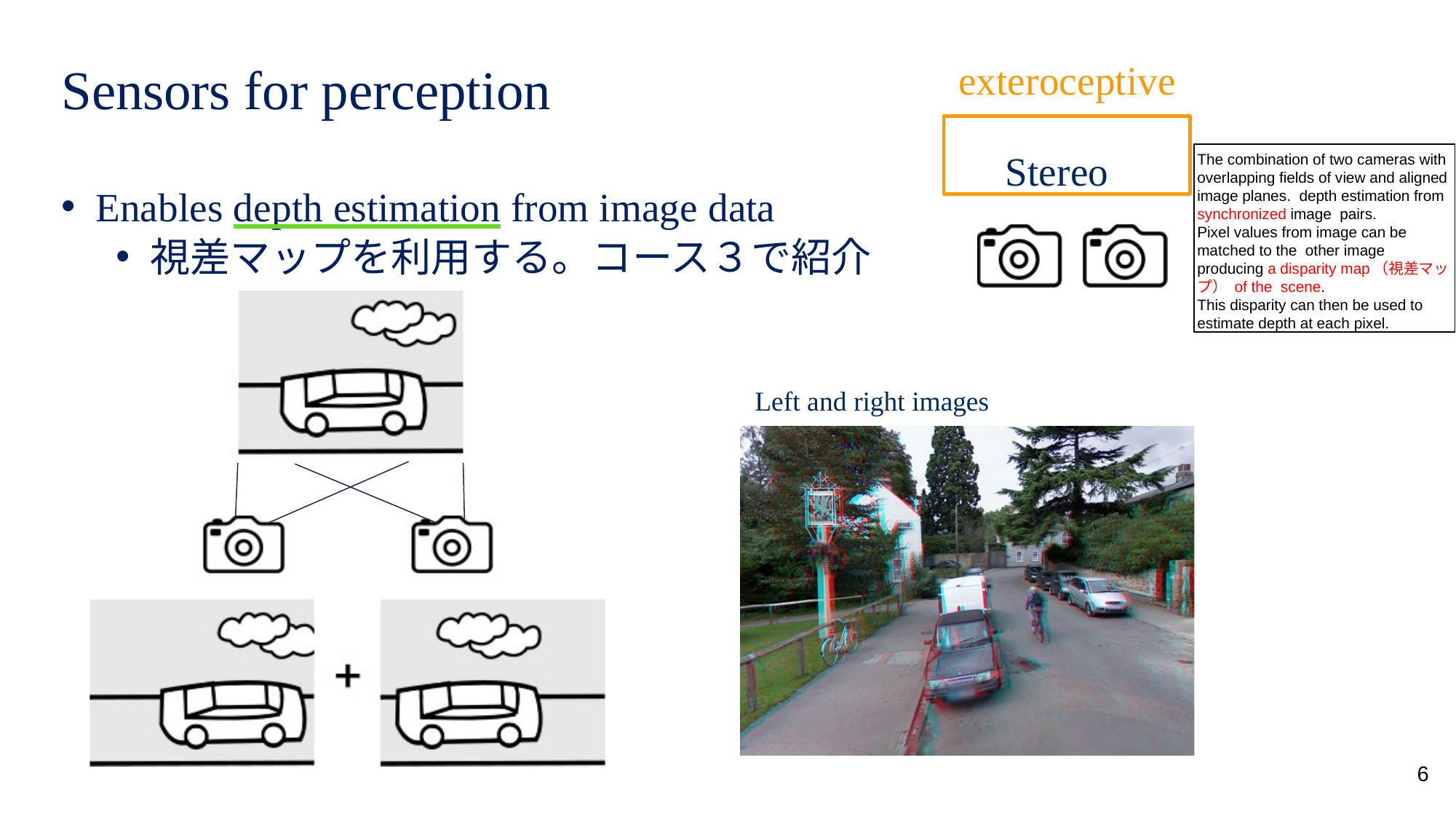

exteroceptive
# Sensors for perception
Stereo
The combination of two cameras with overlapping fields of view and aligned image planes.  depth estimation from synchronized image  pairs.
Pixel values from image can be matched to the  other image producing a disparity map（視差マップ） of the  scene.
This disparity can then be used to  estimate depth at each pixel.
Enables depth estimation from image data
視差マップを利用する。コース３で紹介

Left and right images

6